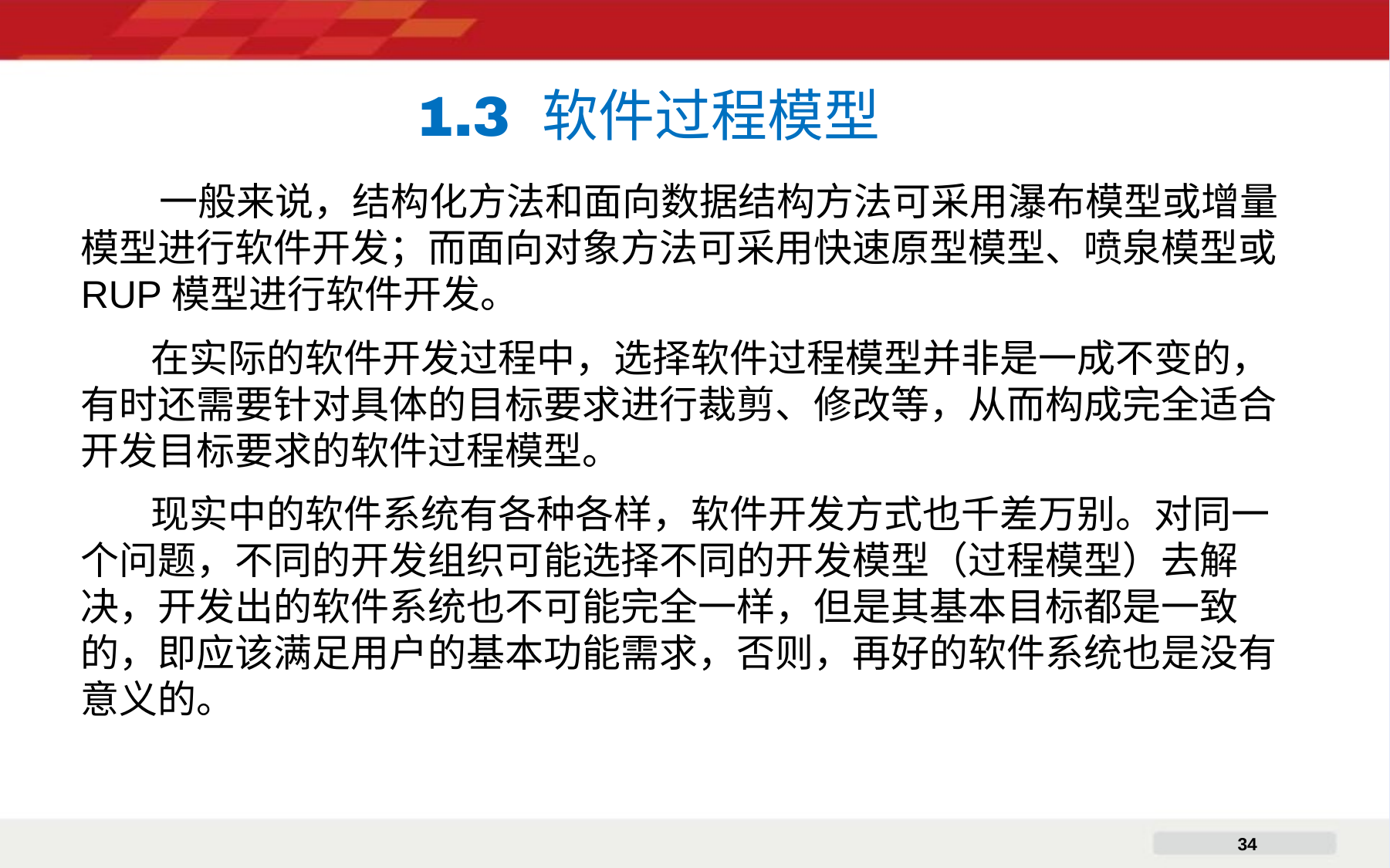

# 1.3 软件过程模型
        一般来说，结构化方法和面向数据结构方法可采用瀑布模型或增量模型进行软件开发；而面向对象方法可采用快速原型模型、喷泉模型或RUP模型进行软件开发。
       在实际的软件开发过程中，选择软件过程模型并非是一成不变的，有时还需要针对具体的目标要求进行裁剪、修改等，从而构成完全适合开发目标要求的软件过程模型。
       现实中的软件系统有各种各样，软件开发方式也千差万别。对同一个问题，不同的开发组织可能选择不同的开发模型（过程模型）去解决，开发出的软件系统也不可能完全一样，但是其基本目标都是一致的，即应该满足用户的基本功能需求，否则，再好的软件系统也是没有意义的。